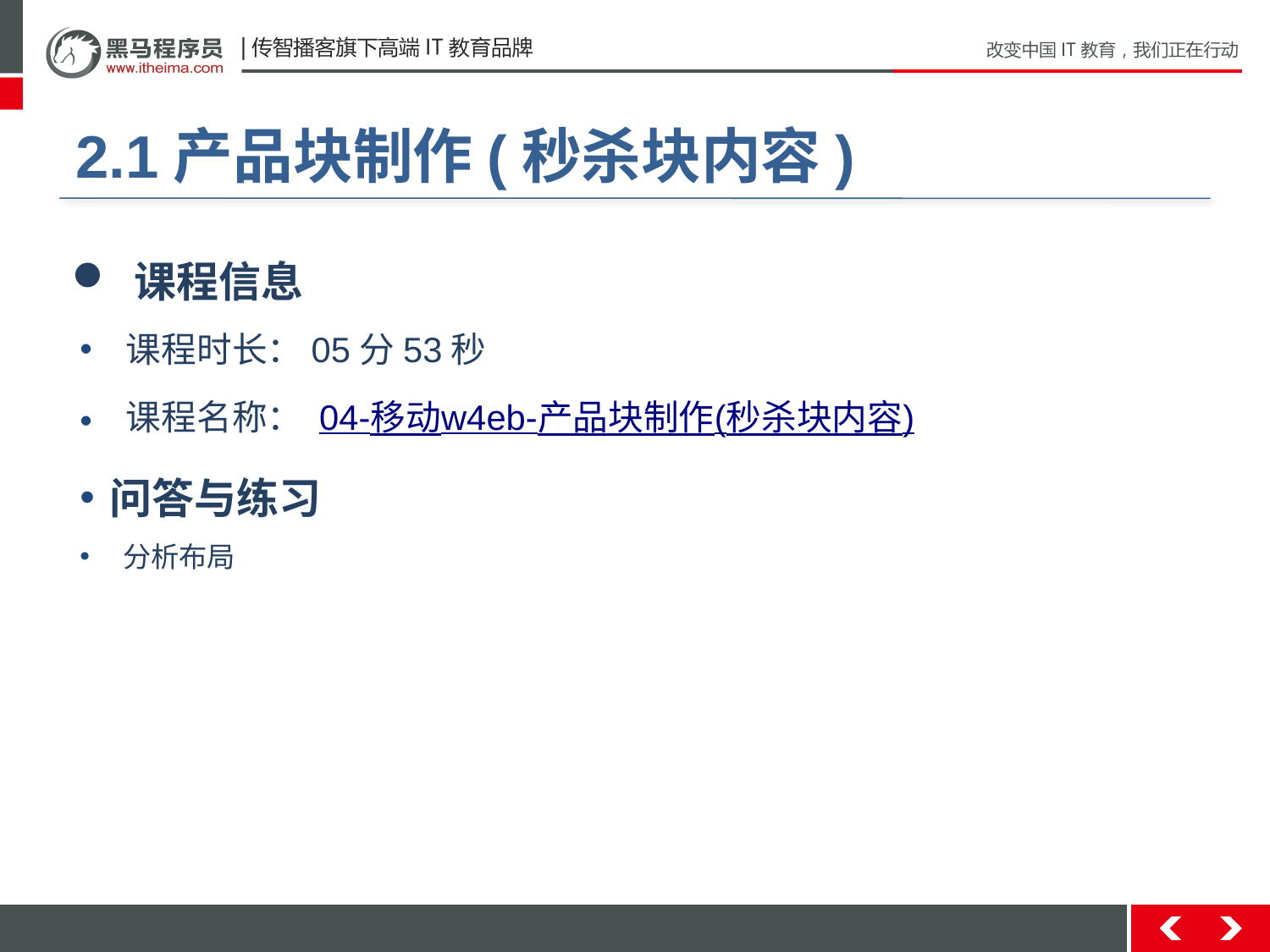

#
2.1产品块制作(秒杀块内容)
 课程信息
 课程时长：05分53秒
 课程名称： 04-移动w4eb-产品块制作(秒杀块内容)
问答与练习
 分析布局